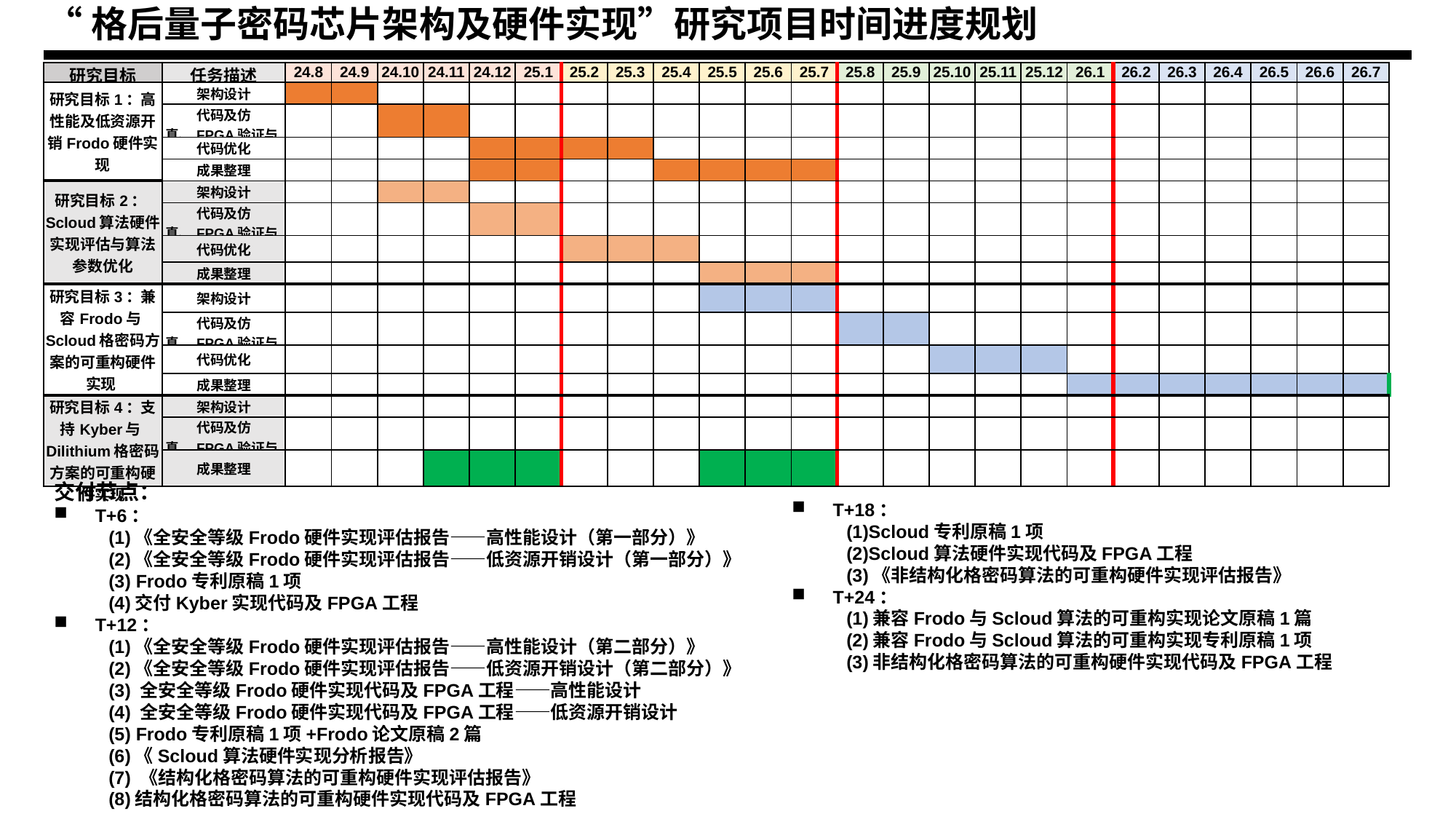

“格后量子密码芯片架构及硬件实现”研究项目时间进度规划
| 研究目标 | 任务描述 | 24.8 | 24.9 | 24.10 | 24.11 | 24.12 | 25.1 | 25.2 | 25.3 | 25.4 | 25.5 | 25.6 | 25.7 | 25.8 | 25.9 | 25.10 | 25.11 | 25.12 | 26.1 | 26.2 | 26.3 | 26.4 | 26.5 | 26.6 | 26.7 |
| --- | --- | --- | --- | --- | --- | --- | --- | --- | --- | --- | --- | --- | --- | --- | --- | --- | --- | --- | --- | --- | --- | --- | --- | --- | --- |
| 研究目标1：高性能及低资源开销Frodo硬件实现 | 架构设计 |  |  |  |  |  |  |  |  |  |  |  |  |  |  |  |  |  |  |  |  |  |  |  |  |
|  | 代码及仿真、FPGA验证与ASIC评估 |  |  |  |  |  |  |  |  |  |  |  |  |  |  |  |  |  |  |  |  |  |  |  |  |
|  | 代码优化 |  |  |  |  |  |  |  |  |  |  |  |  |  |  |  |  |  |  |  |  |  |  |  |  |
|  | 成果整理 |  |  |  |  |  |  |  |  |  |  |  |  |  |  |  |  |  |  |  |  |  |  |  |  |
| 研究目标2：Scloud算法硬件实现评估与算法参数优化 | 架构设计 |  |  |  |  |  |  |  |  |  |  |  |  |  |  |  |  |  |  |  |  |  |  |  |  |
|  | 代码及仿真、FPGA验证与ASIC评估 |  |  |  |  |  |  |  |  |  |  |  |  |  |  |  |  |  |  |  |  |  |  |  |  |
|  | 代码优化 |  |  |  |  |  |  |  |  |  |  |  |  |  |  |  |  |  |  |  |  |  |  |  |  |
|  | 成果整理 |  |  |  |  |  |  |  |  |  |  |  |  |  |  |  |  |  |  |  |  |  |  |  |  |
| 研究目标3：兼容Frodo与Scloud格密码方案的可重构硬件实现 | 架构设计 |  |  |  |  |  |  |  |  |  |  |  |  |  |  |  |  |  |  |  |  |  |  |  |  |
|  | 代码及仿真、FPGA验证与ASIC评估 |  |  |  |  |  |  |  |  |  |  |  |  |  |  |  |  |  |  |  |  |  |  |  |  |
|  | 代码优化 |  |  |  |  |  |  |  |  |  |  |  |  |  |  |  |  |  |  |  |  |  |  |  |  |
|  | 成果整理 |  |  |  |  |  |  |  |  |  |  |  |  |  |  |  |  |  |  |  |  |  |  |  |  |
| 研究目标4：支持Kyber与Dilithium格密码方案的可重构硬件实现 | 架构设计 |  |  |  |  |  |  |  |  |  |  |  |  |  |  |  |  |  |  |  |  |  |  |  |  |
|  | 代码及仿真、FPGA验证与ASIC评估 |  |  |  |  |  |  |  |  |  |  |  |  |  |  |  |  |  |  |  |  |  |  |  |  |
|  | 成果整理 |  |  |  |  |  |  |  |  |  |  |  |  |  |  |  |  |  |  |  |  |  |  |  |  |
交付节点：
T+6：
(1)《全安全等级Frodo硬件实现评估报告——高性能设计（第一部分）》
(2)《全安全等级Frodo硬件实现评估报告——低资源开销设计（第一部分）》
(3) Frodo专利原稿1项
(4)交付Kyber实现代码及FPGA工程
T+12：
(1)《全安全等级Frodo硬件实现评估报告——高性能设计（第二部分）》
(2)《全安全等级Frodo硬件实现评估报告——低资源开销设计（第二部分）》
(3) 全安全等级Frodo硬件实现代码及FPGA工程——高性能设计
(4) 全安全等级Frodo硬件实现代码及FPGA工程——低资源开销设计
(5) Frodo专利原稿1项+Frodo论文原稿2篇
(6)《Scloud算法硬件实现分析报告》
(7) 《结构化格密码算法的可重构硬件实现评估报告》
(8)结构化格密码算法的可重构硬件实现代码及FPGA工程
T+18：
(1)Scloud专利原稿1项
(2)Scloud算法硬件实现代码及FPGA工程
(3)《非结构化格密码算法的可重构硬件实现评估报告》
T+24：
(1)兼容Frodo与Scloud算法的可重构实现论文原稿1篇
(2)兼容Frodo与Scloud算法的可重构实现专利原稿1项
(3)非结构化格密码算法的可重构硬件实现代码及FPGA工程